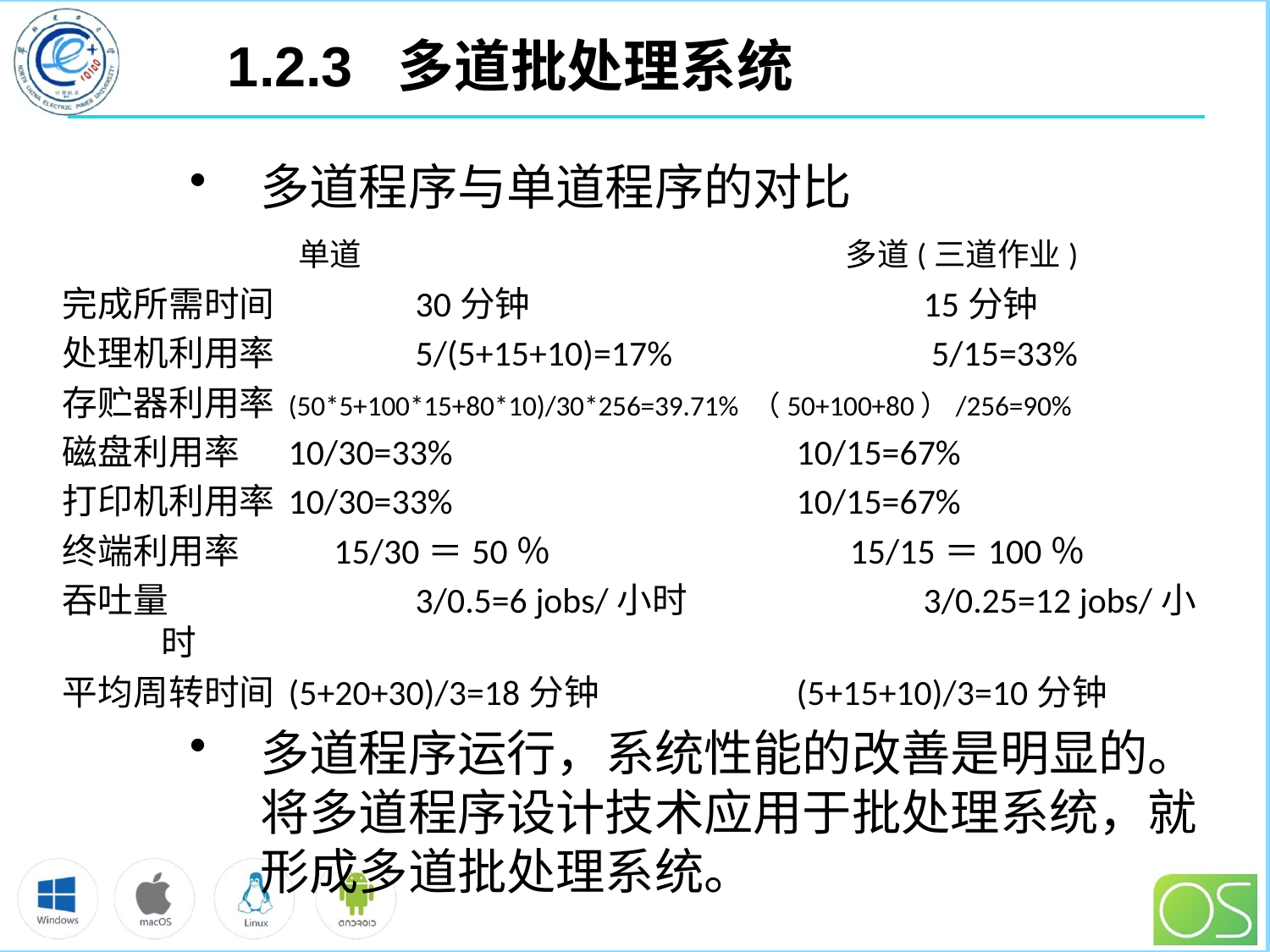

# 1.2.3  多道批处理系统
多道程序与单道程序的对比
                 单道   				多道(三道作业)
完成所需时间   	30分钟      			15分钟
处理机利用率   	5/(5+15+10)=17%		 5/15=33%
存贮器利用率 	(50*5+100*15+80*10)/30*256=39.71% （50+100+80）/256=90%
磁盘利用率	10/30=33% 		 	10/15=67%
打印机利用率	10/30=33% 		 	10/15=67%
终端利用率           15/30＝50％                                     15/15＝100％
吞吐量	    	3/0.5=6 jobs/小时   	 	3/0.25=12 jobs/小时
平均周转时间 	(5+20+30)/3=18分钟  	 	(5+15+10)/3=10分钟
多道程序运行，系统性能的改善是明显的。将多道程序设计技术应用于批处理系统，就形成多道批处理系统。